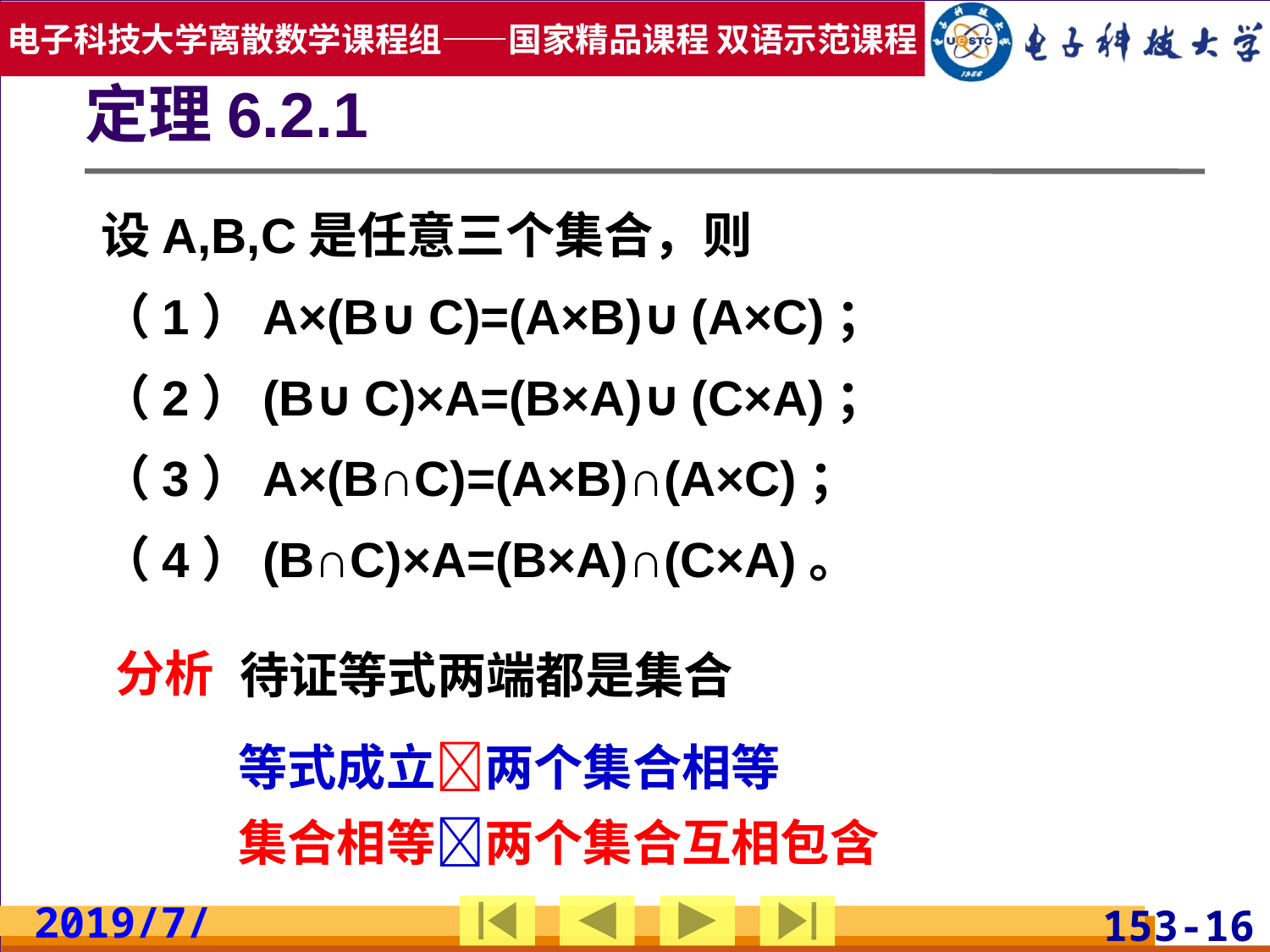

# 定理6.2.1
设A,B,C是任意三个集合，则
（1）A×(B∪C)=(A×B)∪(A×C)；
（2）(B∪C)×A=(B×A)∪(C×A)；
（3）A×(B∩C)=(A×B)∩(A×C)；
（4）(B∩C)×A=(B×A)∩(C×A)。
分析
待证等式两端都是集合
等式成立⇔两个集合相等
集合相等⇔两个集合互相包含
2019/7/3